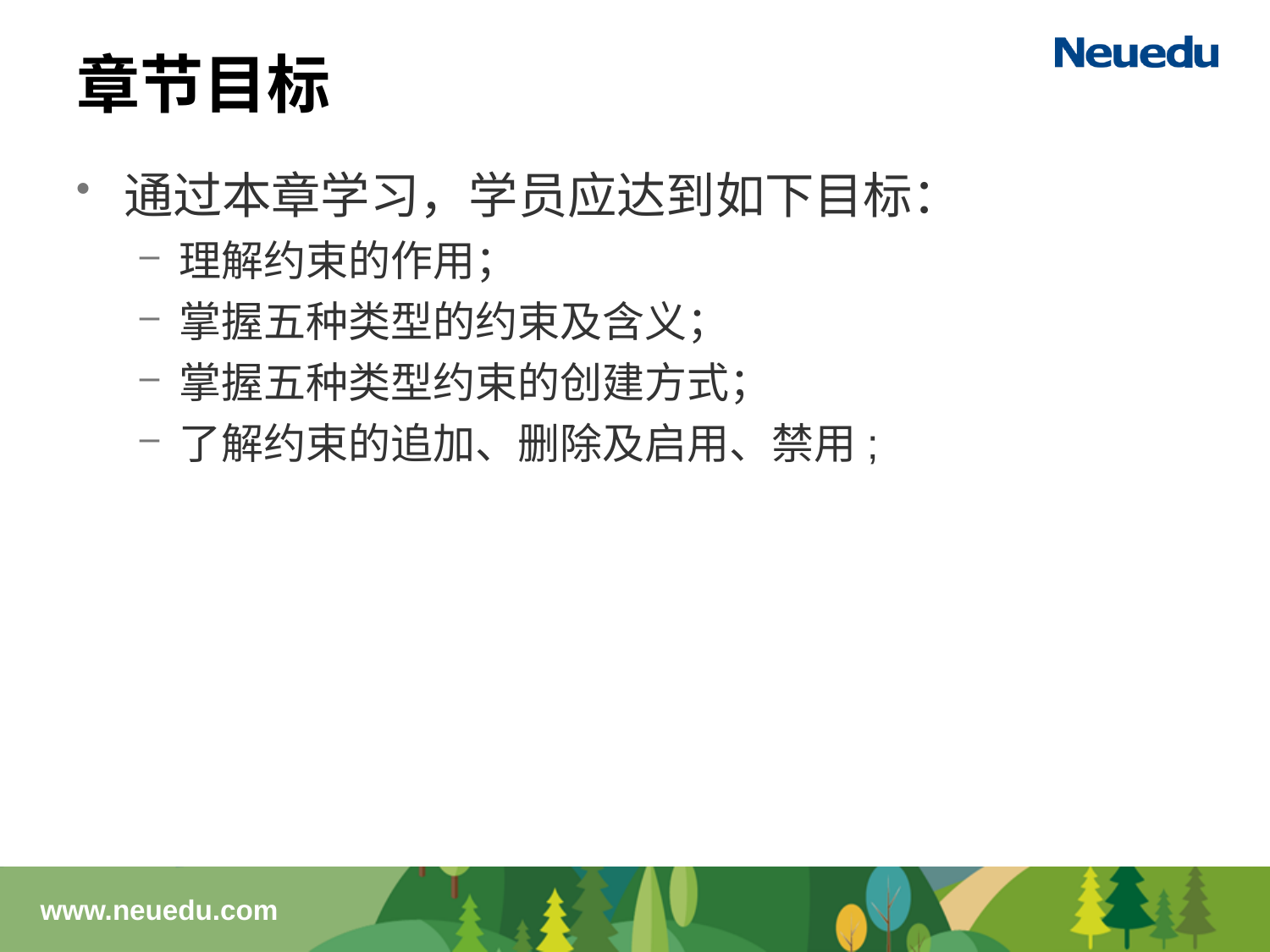

# 章节目标
通过本章学习，学员应达到如下目标：
理解约束的作用；
掌握五种类型的约束及含义；
掌握五种类型约束的创建方式；
了解约束的追加、删除及启用、禁用;